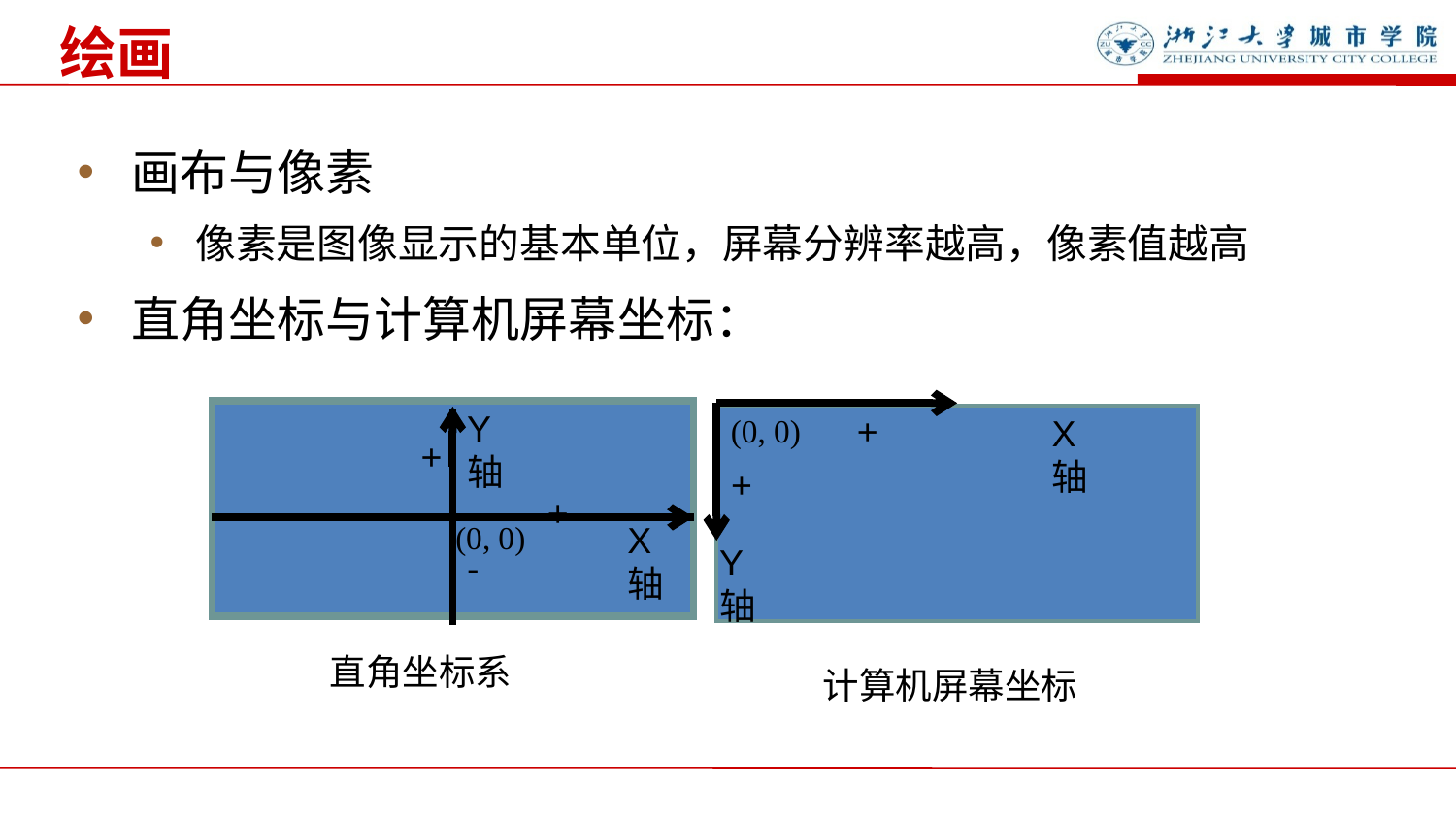

绘画
画布与像素
像素是图像显示的基本单位，屏幕分辨率越高，像素值越高
直角坐标与计算机屏幕坐标：

Y轴

+
-
+
(0, 0)
X轴
-
直角坐标系
+
(0, 0)
X轴

+
Y轴
计算机屏幕坐标